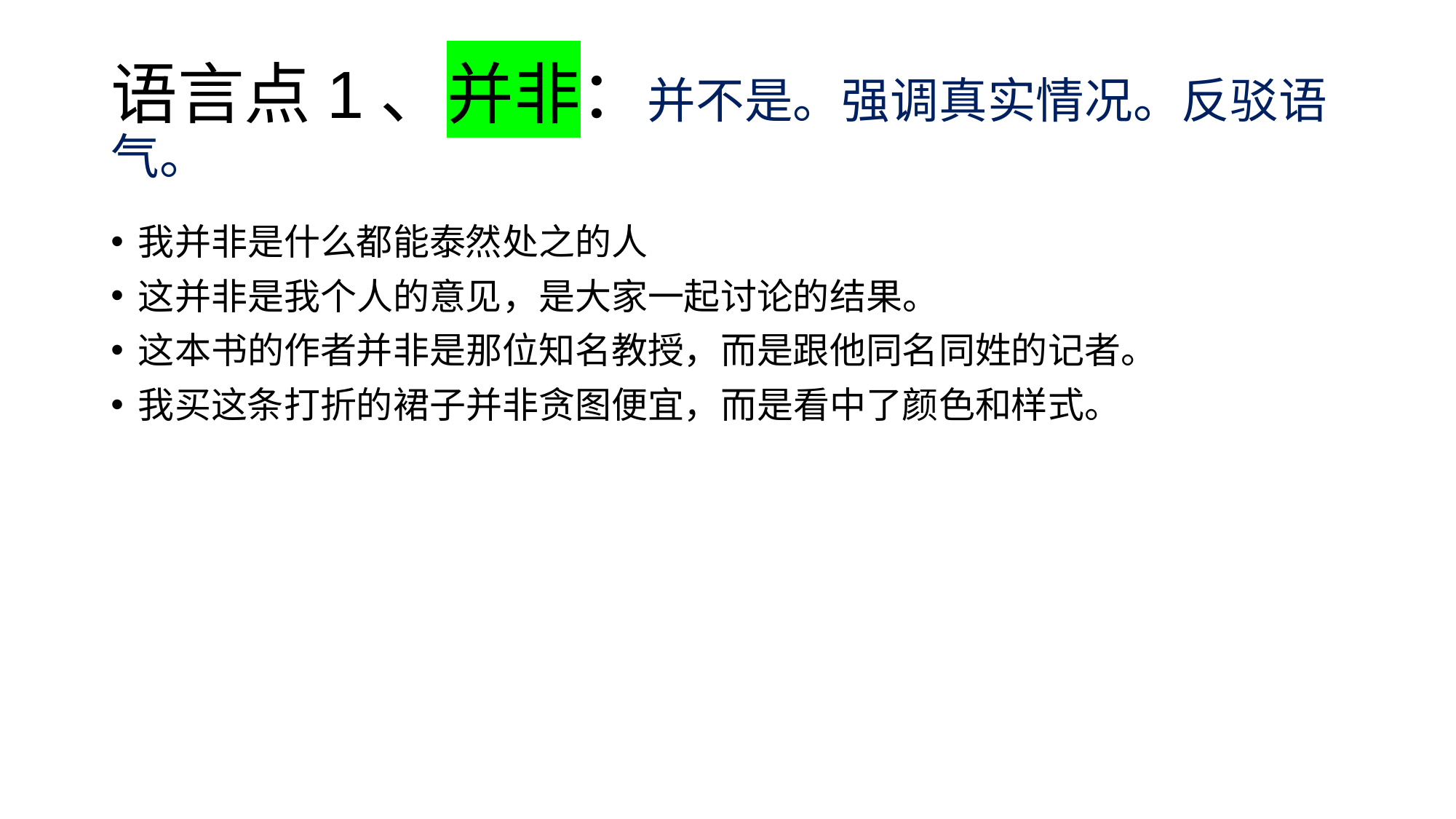

# 语言点1、并非：并不是。强调真实情况。反驳语气。
我并非是什么都能泰然处之的人
这并非是我个人的意见，是大家一起讨论的结果。
这本书的作者并非是那位知名教授，而是跟他同名同姓的记者。
我买这条打折的裙子并非贪图便宜，而是看中了颜色和样式。